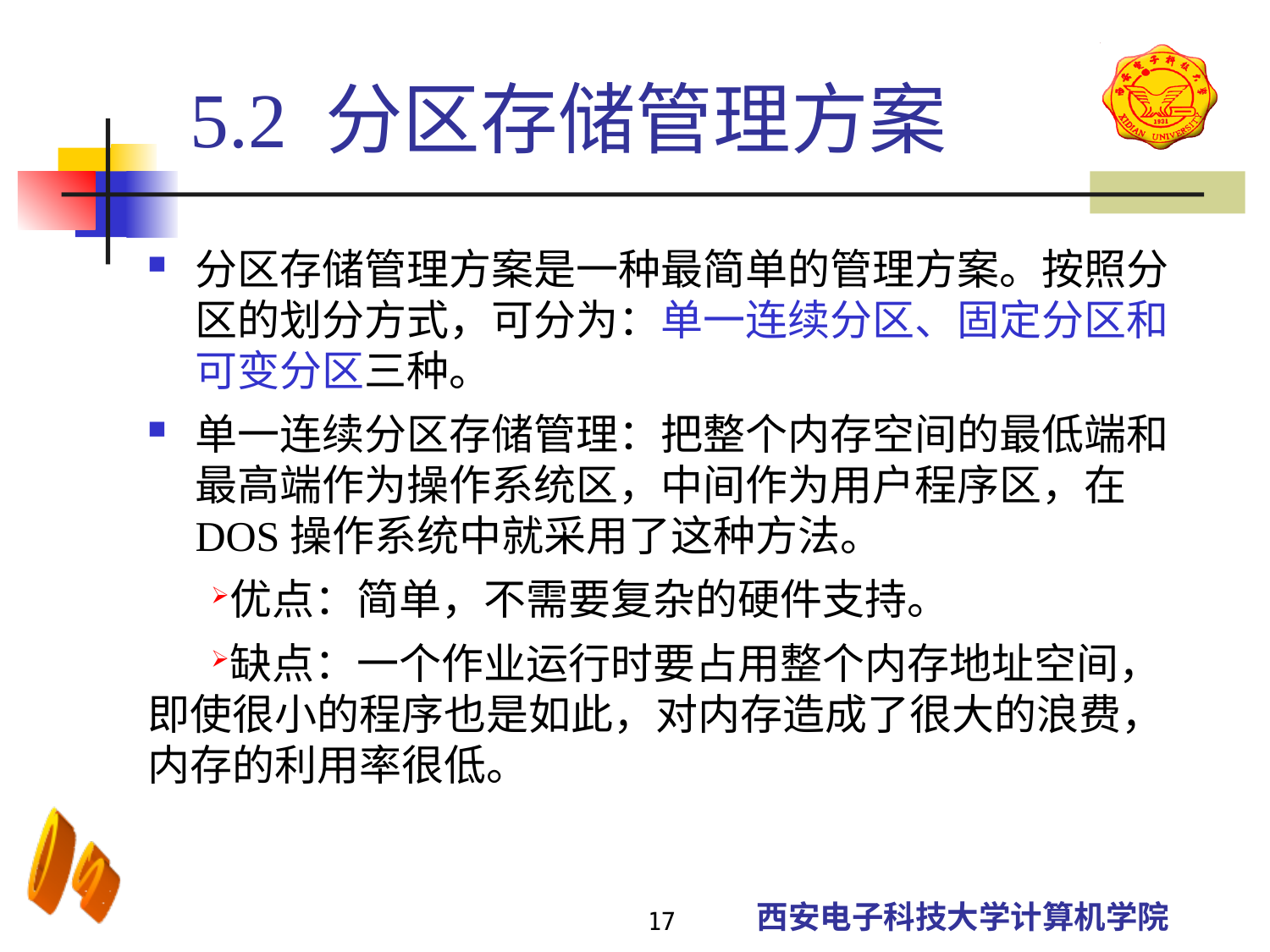

5.2 分区存储管理方案
分区存储管理方案是一种最简单的管理方案。按照分区的划分方式，可分为：单一连续分区、固定分区和可变分区三种。
单一连续分区存储管理：把整个内存空间的最低端和最高端作为操作系统区，中间作为用户程序区，在DOS操作系统中就采用了这种方法。
优点：简单，不需要复杂的硬件支持。
缺点：一个作业运行时要占用整个内存地址空间，即使很小的程序也是如此，对内存造成了很大的浪费，内存的利用率很低。
17